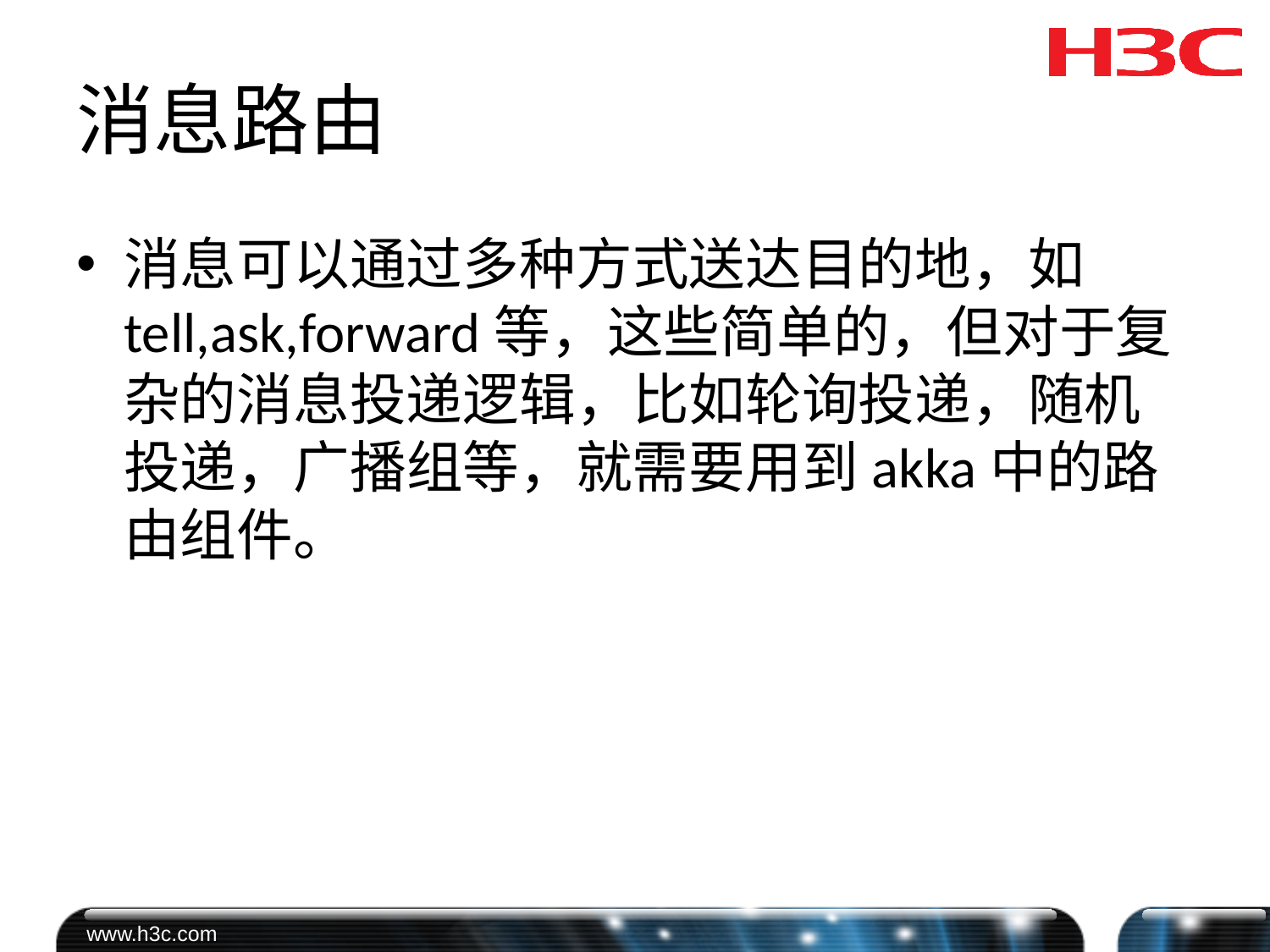

# 消息路由
消息可以通过多种方式送达目的地，如tell,ask,forward等，这些简单的，但对于复杂的消息投递逻辑，比如轮询投递，随机投递，广播组等，就需要用到akka中的路由组件。